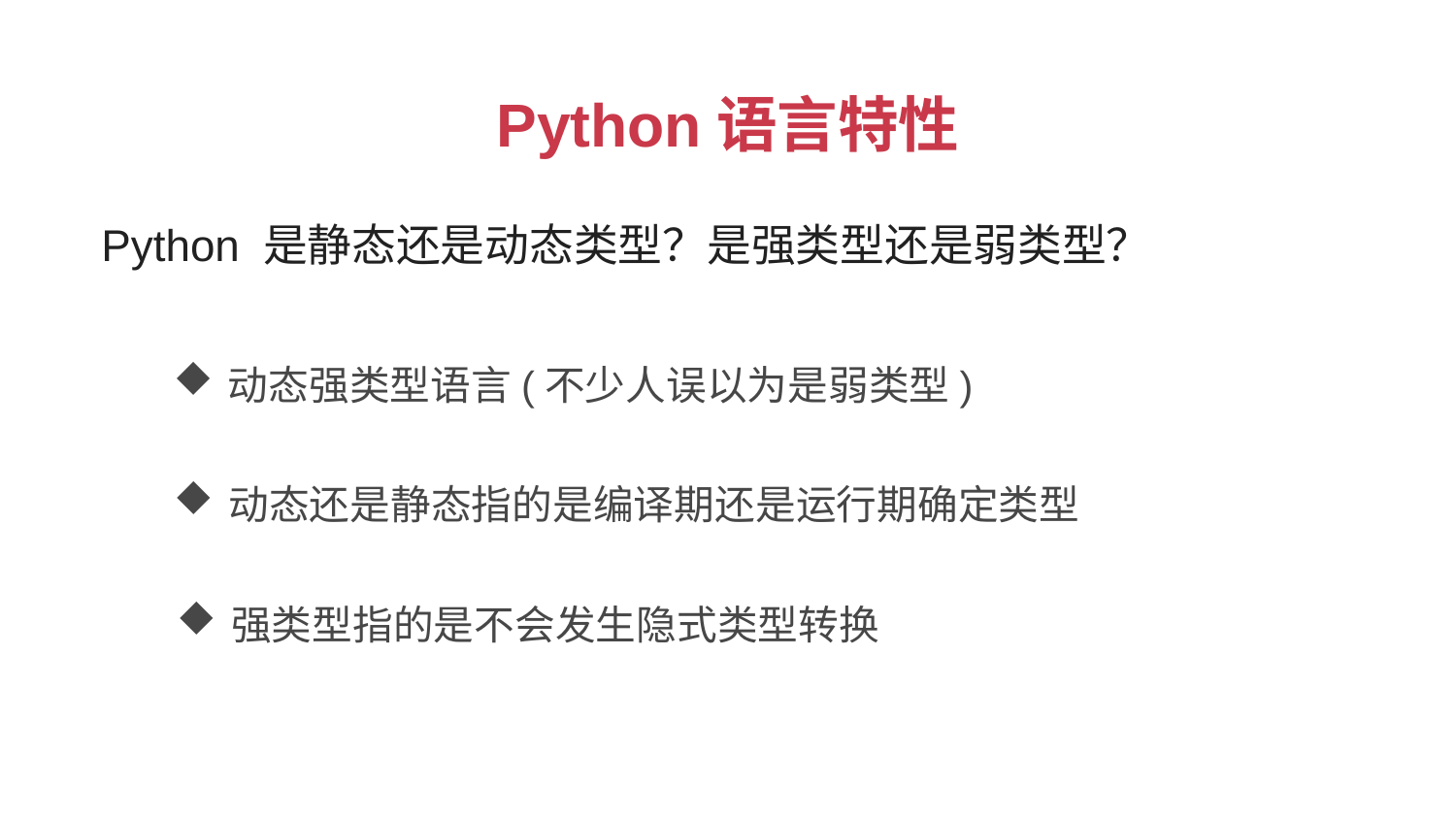

Python语言特性
 Python 是静态还是动态类型？是强类型还是弱类型？
动态强类型语言(不少人误以为是弱类型)
动态还是静态指的是编译期还是运行期确定类型
强类型指的是不会发生隐式类型转换